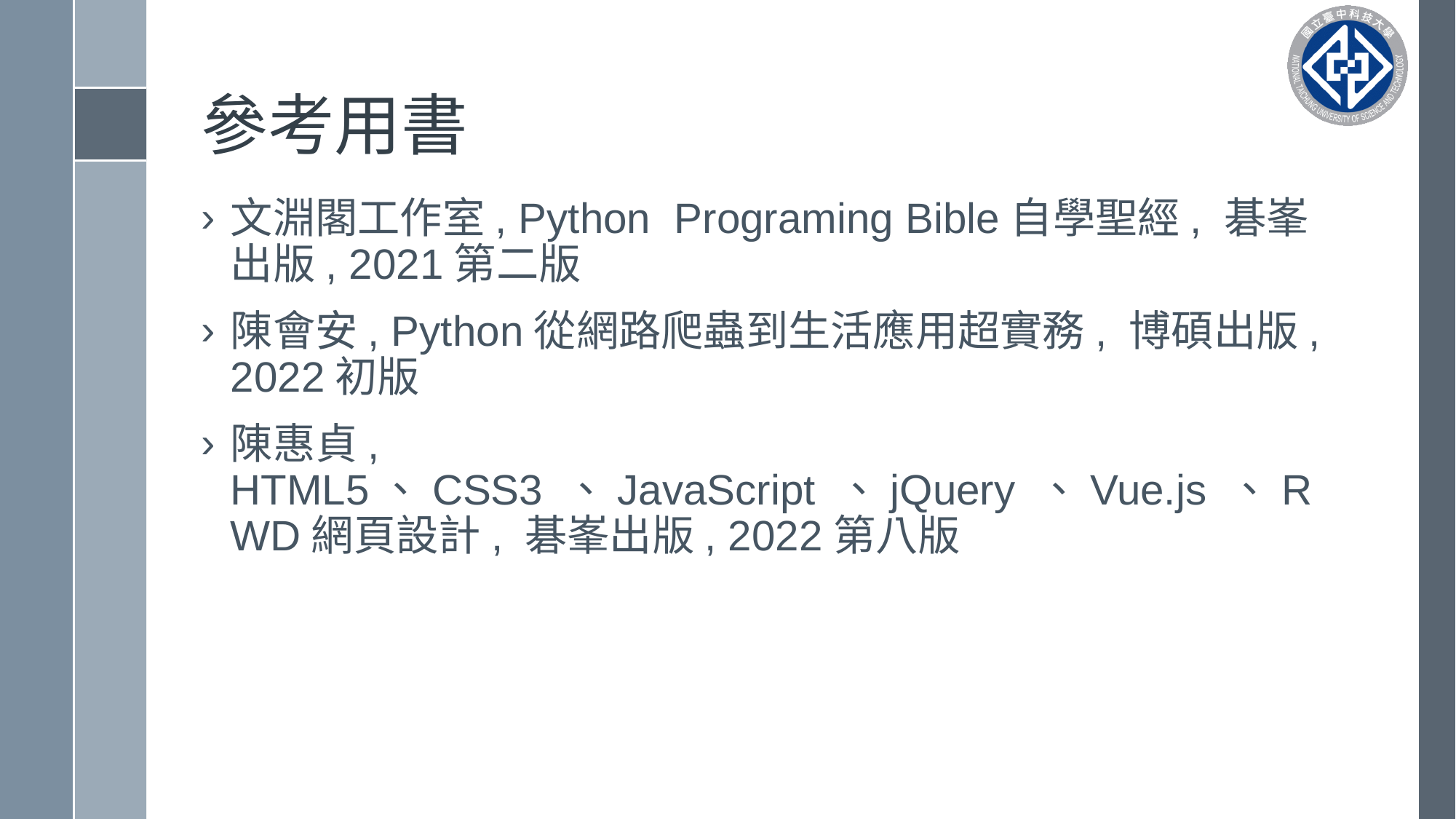

# 參考用書
文淵閣工作室, Python  Programing Bible自學聖經, 碁峯出版, 2021第二版
陳會安, Python從網路爬蟲到生活應用超實務, 博碩出版, 2022初版
陳惠貞, HTML5、CSS3 、JavaScript 、jQuery 、Vue.js 、RWD網頁設計, 碁峯出版, 2022第八版